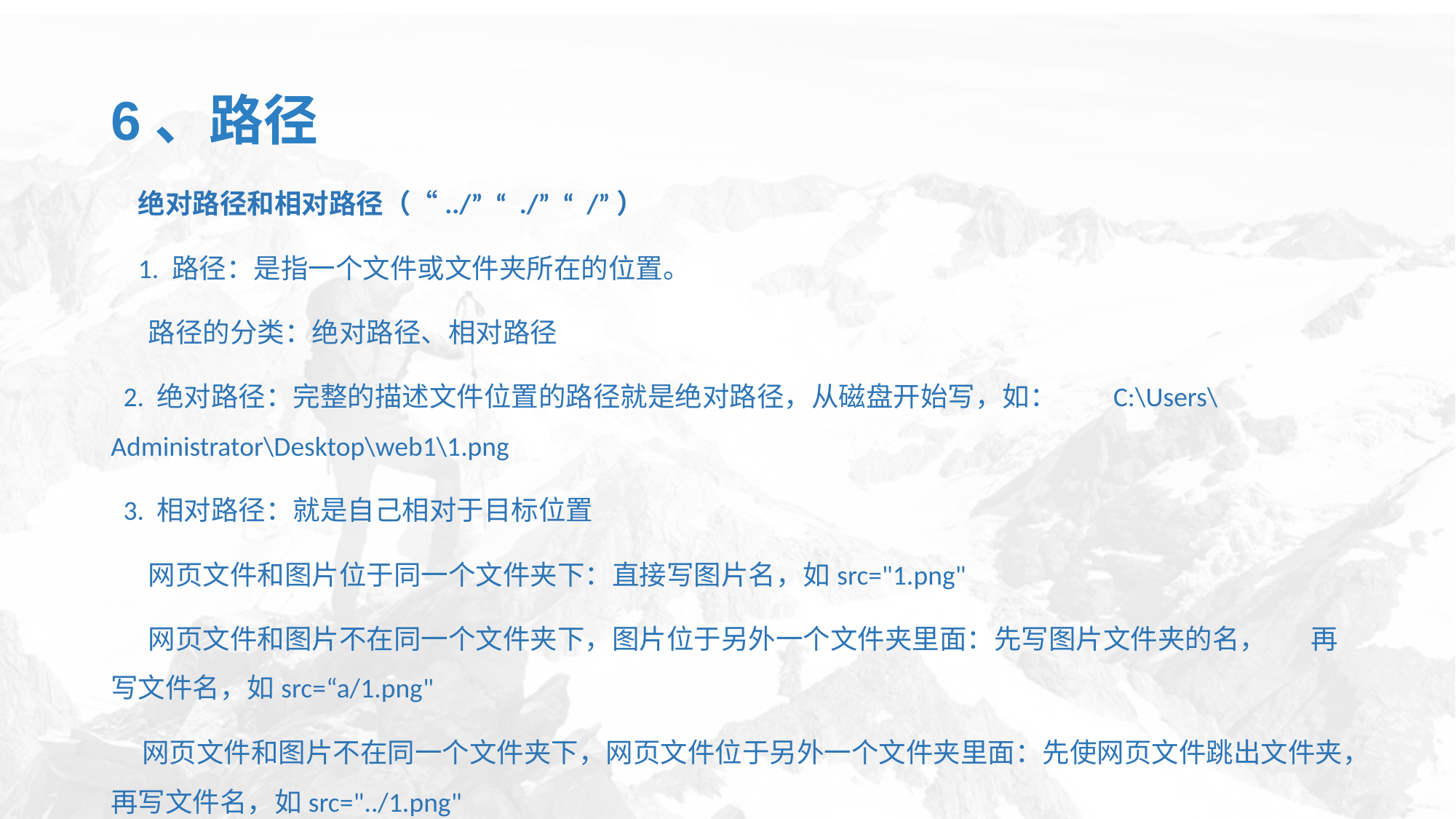

# 6、路径
绝对路径和相对路径（“../”  “  ./”  “  /”）
1. 路径：是指一个文件或文件夹所在的位置。
     路径的分类：绝对路径、相对路径
  2. 绝对路径：完整的描述文件位置的路径就是绝对路径，从磁盘开始写，如：        C:\Users\Administrator\Desktop\web1\1.png
  3. 相对路径：就是自己相对于目标位置
     网页文件和图片位于同一个文件夹下：直接写图片名，如src="1.png"
     网页文件和图片不在同一个文件夹下，图片位于另外一个文件夹里面：先写图片文件夹的名，       再写文件名，如src=“a/1.png"
    网页文件和图片不在同一个文件夹下，网页文件位于另外一个文件夹里面：先使网页文件跳出文件夹，再写文件名，如src="../1.png"